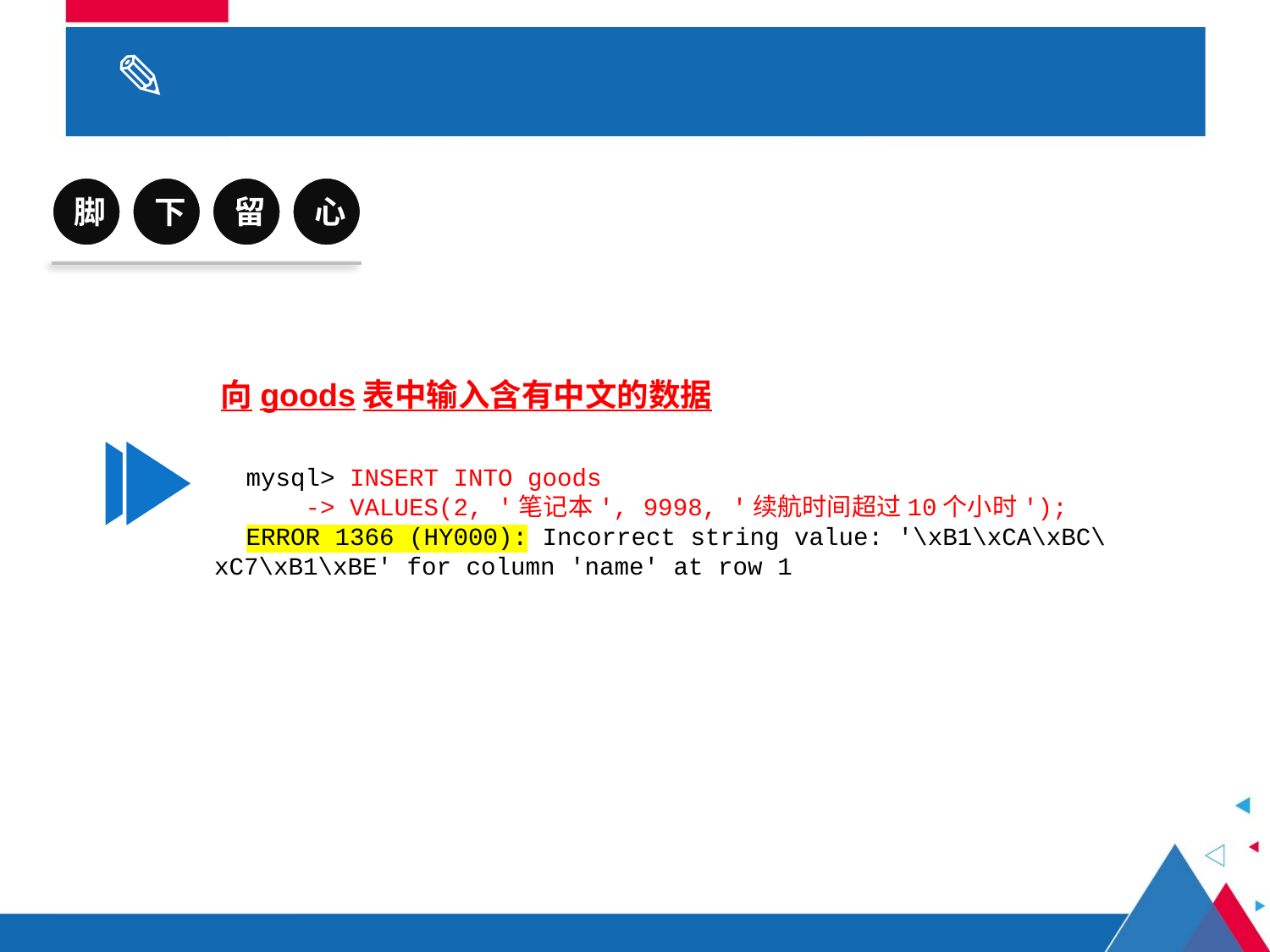

# 2.3 数据操作
脚
下
留
心
向goods表中输入含有中文的数据
mysql> INSERT INTO goods
    -> VALUES(2, '笔记本', 9998, '续航时间超过10个小时');
ERROR 1366 (HY000): Incorrect string value: '\xB1\xCA\xBC\xC7\xB1\xBE' for column 'name' at row 1